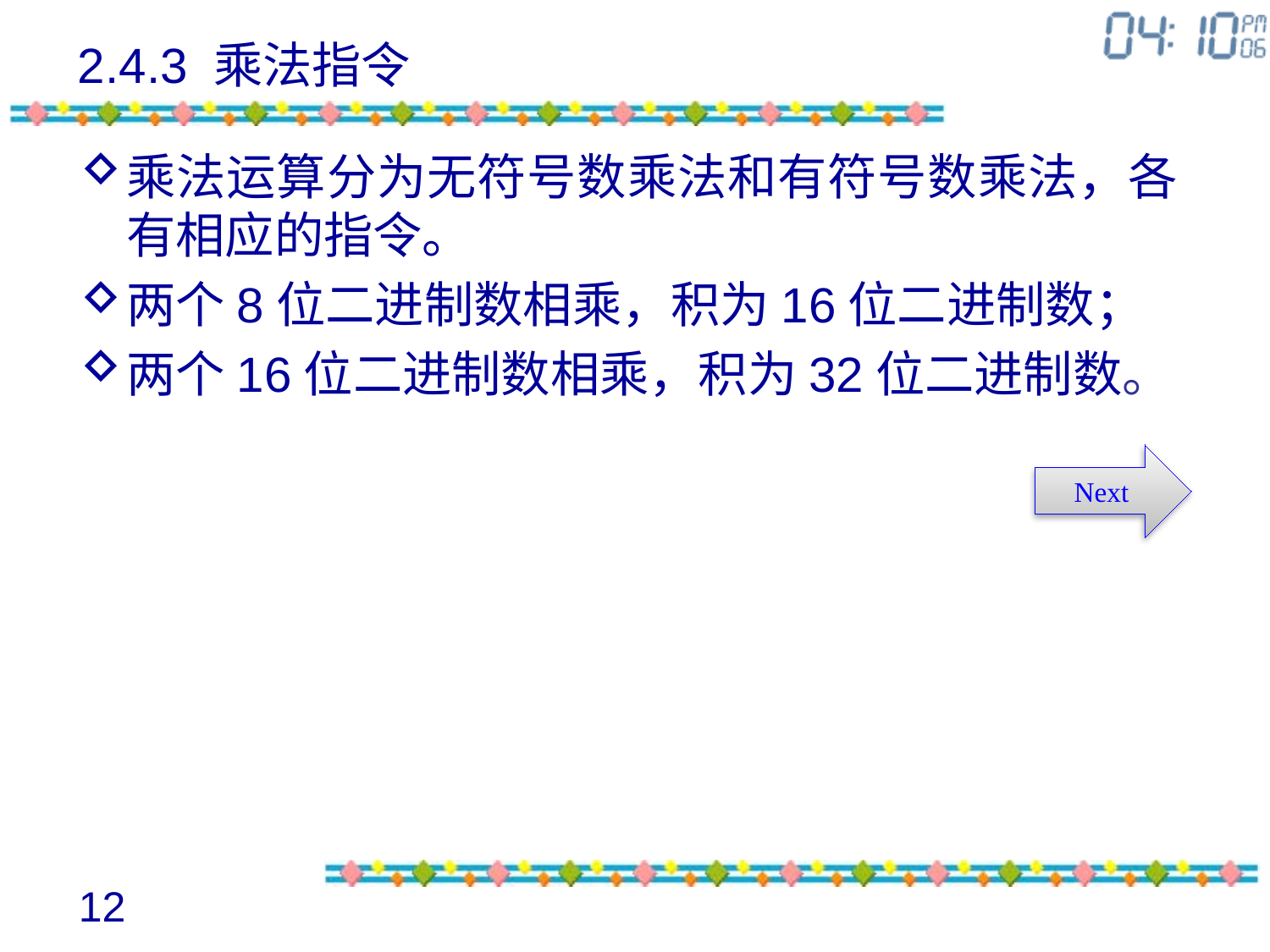

# 2.4.3 乘法指令
乘法运算分为无符号数乘法和有符号数乘法，各有相应的指令。
两个8位二进制数相乘，积为16位二进制数；
两个16位二进制数相乘，积为32位二进制数。
Next